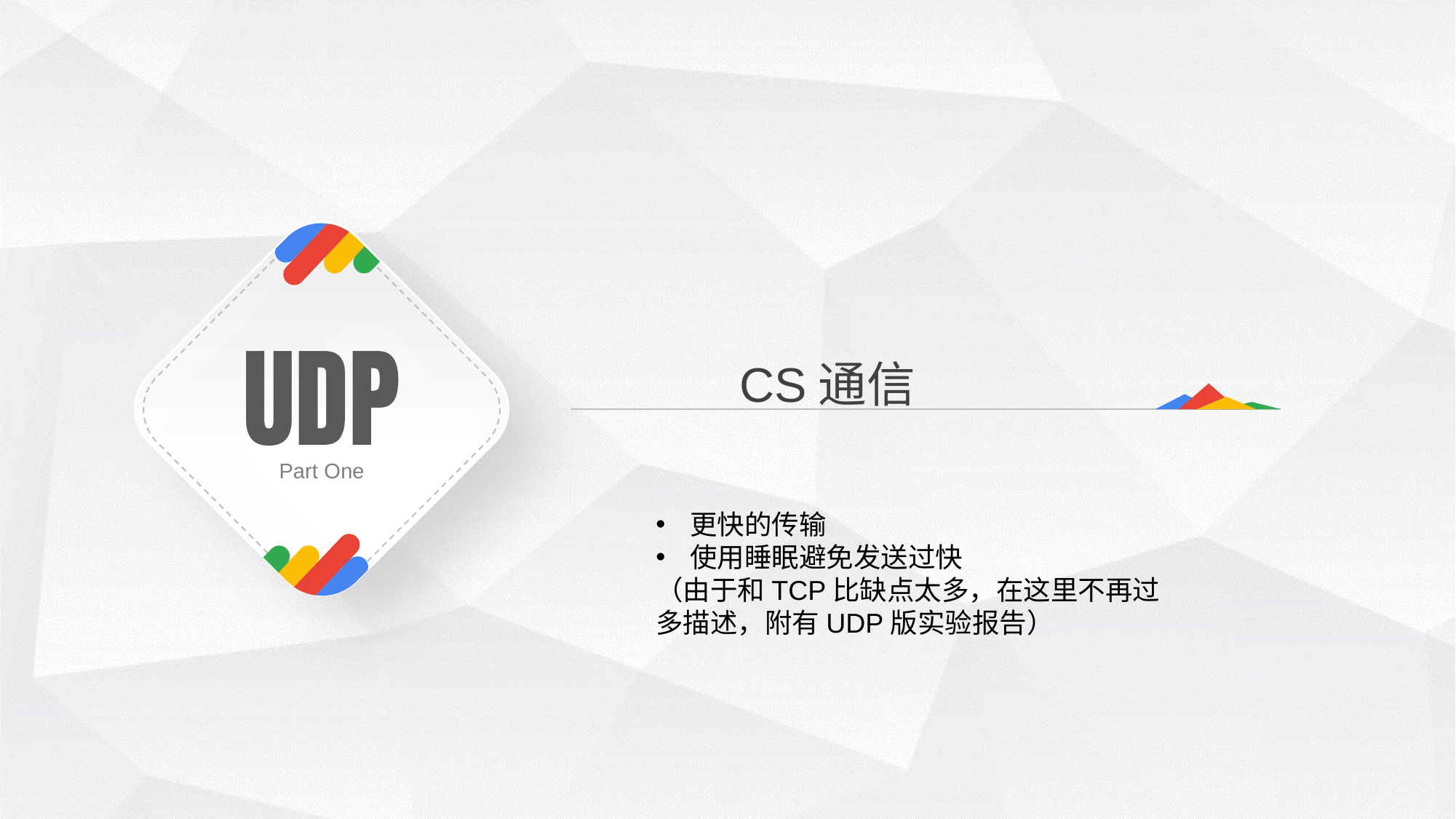

UDP
CS通信

Part One
更快的传输
使用睡眠避免发送过快
（由于和TCP比缺点太多，在这里不再过多描述，附有UDP版实验报告）